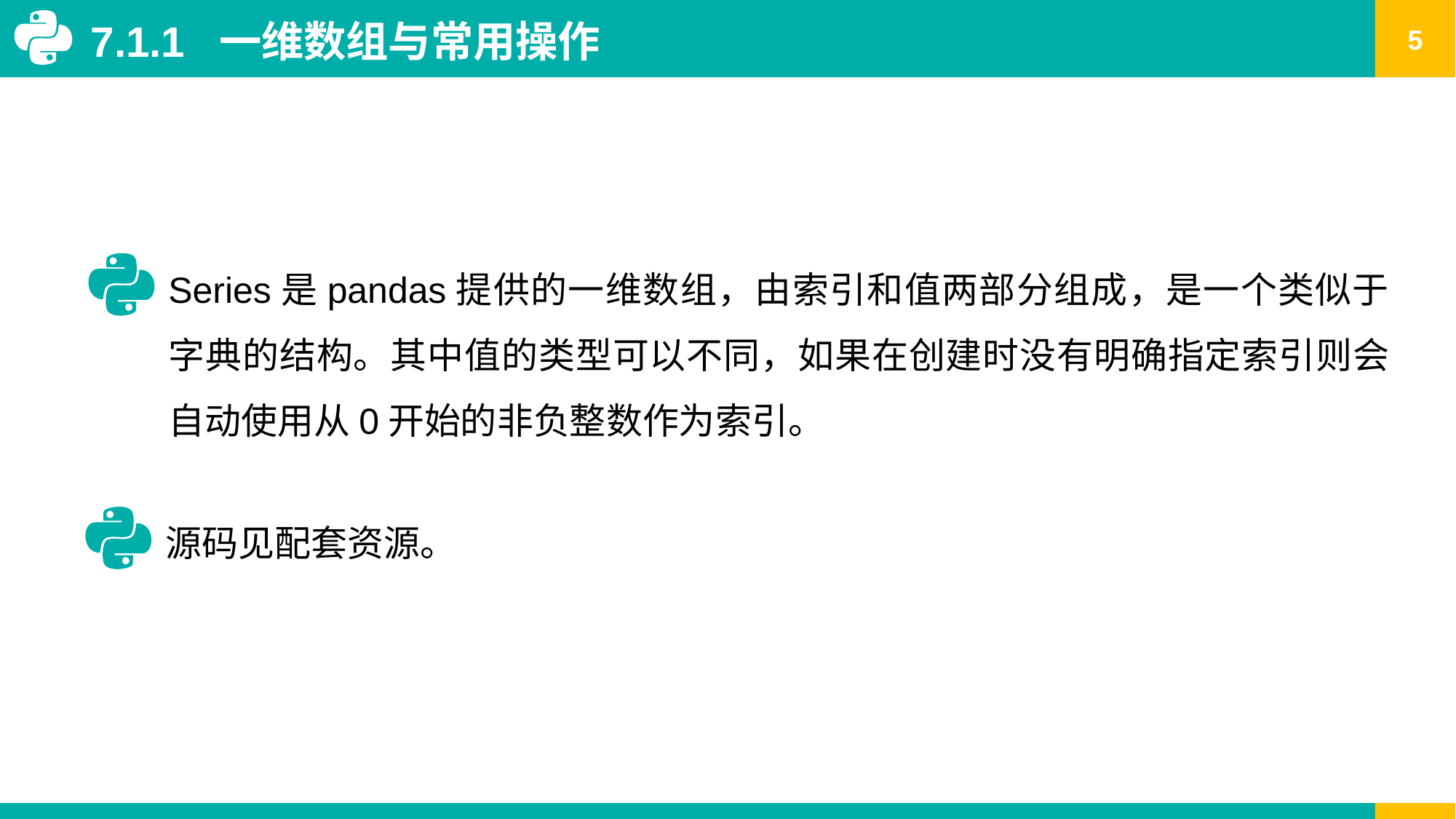

7.1.1  一维数组与常用操作
Series是pandas提供的一维数组，由索引和值两部分组成，是一个类似于字典的结构。其中值的类型可以不同，如果在创建时没有明确指定索引则会自动使用从0开始的非负整数作为索引。

源码见配套资源。